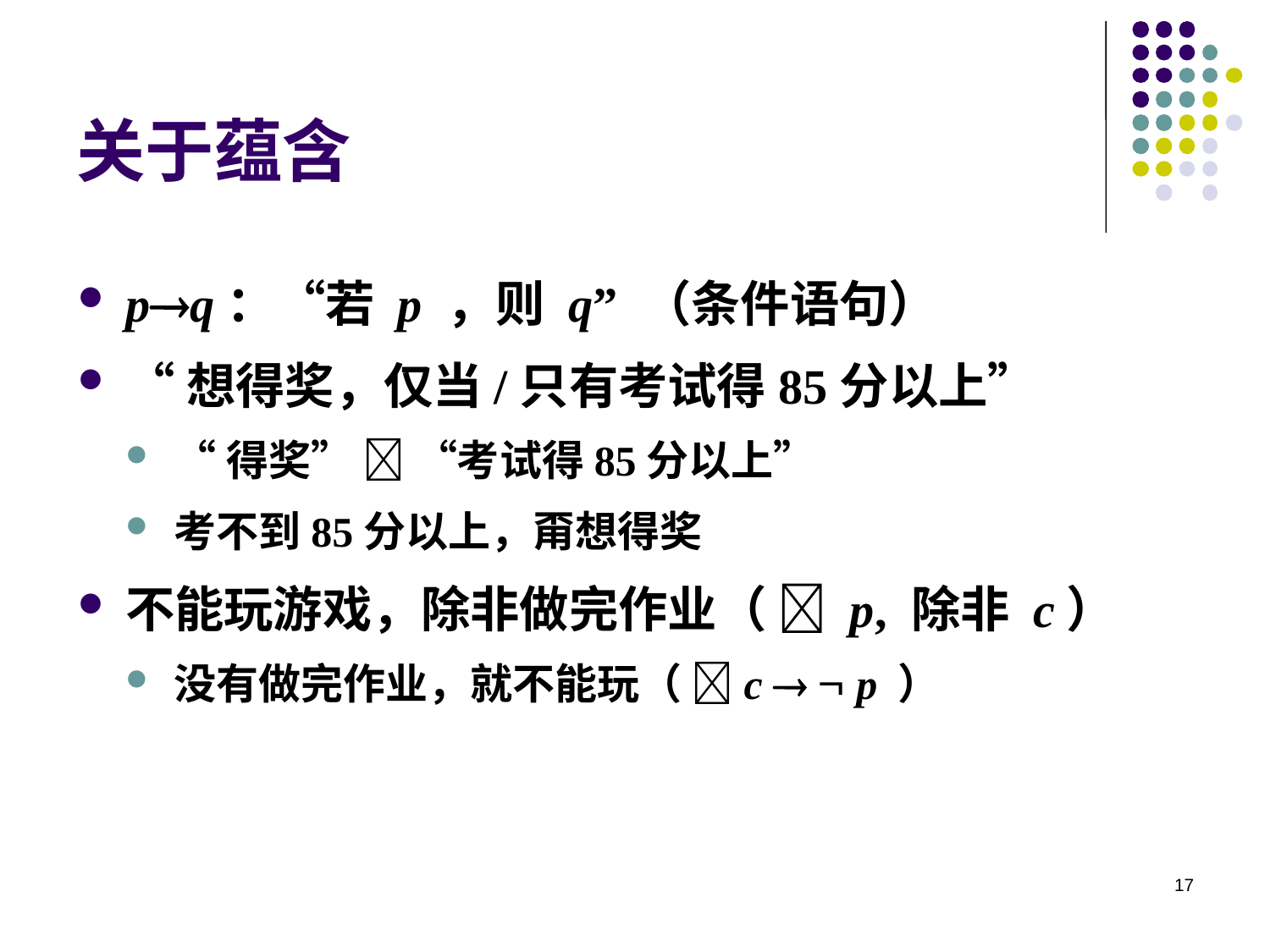

# 关于蕴含
p→q：“若 p ，则 q” （条件语句）
“想得奖，仅当/只有考试得85分以上”
“得奖” → “考试得85分以上”
考不到85分以上，甭想得奖
不能玩游戏，除非做完作业（ ¬ p, 除非 c）
没有做完作业，就不能玩（ ¬c → ¬ p ）

17